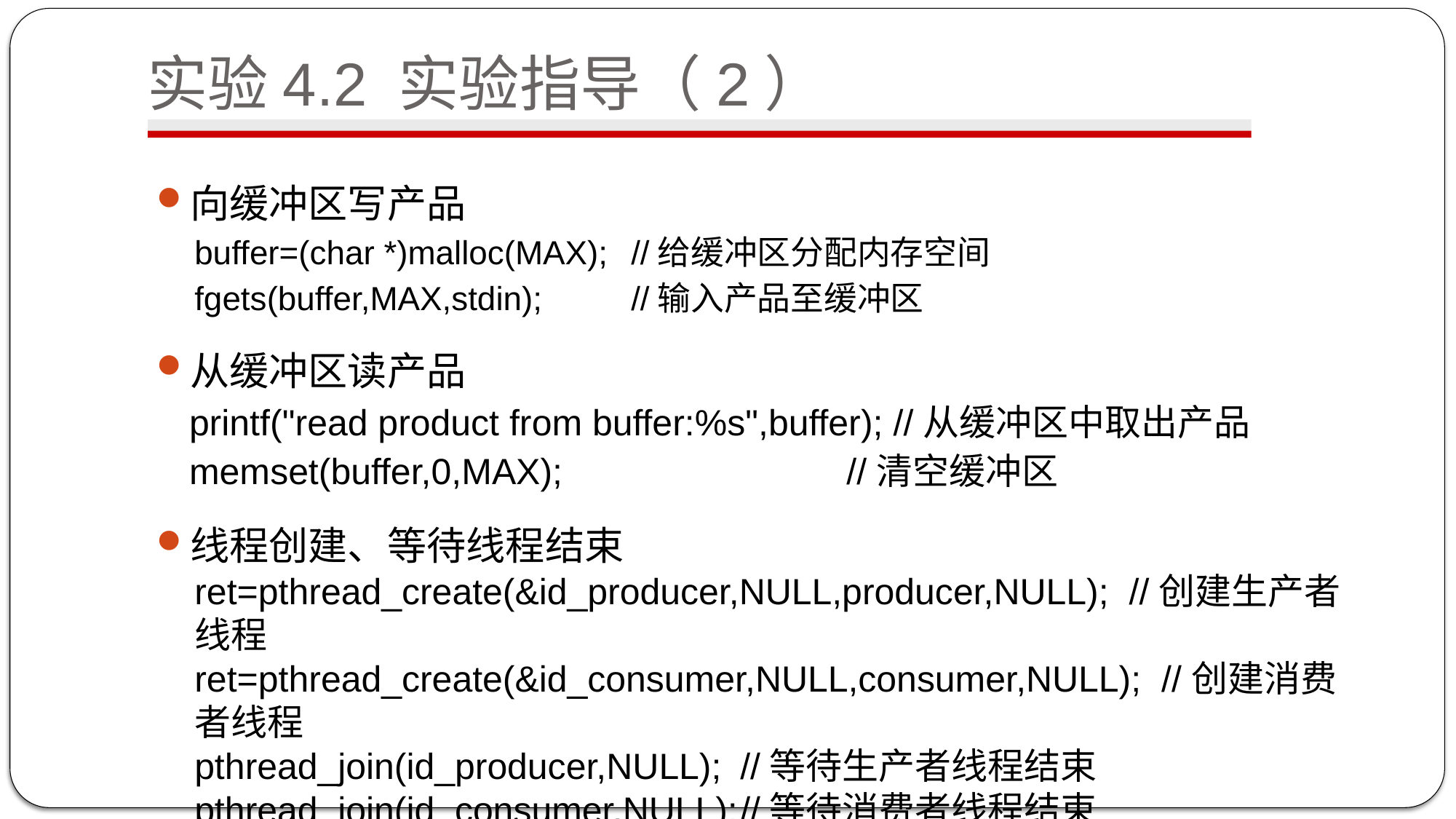

# 实验4.2 实验指导（2）
向缓冲区写产品
buffer=(char *)malloc(MAX);	//给缓冲区分配内存空间
fgets(buffer,MAX,stdin);	//输入产品至缓冲区

从缓冲区读产品
printf("read product from buffer:%s",buffer); //从缓冲区中取出产品
memset(buffer,0,MAX);		           //清空缓冲区

线程创建、等待线程结束
ret=pthread_create(&id_producer,NULL,producer,NULL);  //创建生产者线程
ret=pthread_create(&id_consumer,NULL,consumer,NULL);  //创建消费者线程
pthread_join(id_producer,NULL);	//等待生产者线程结束
pthread_join(id_consumer,NULL);	//等待消费者线程结束